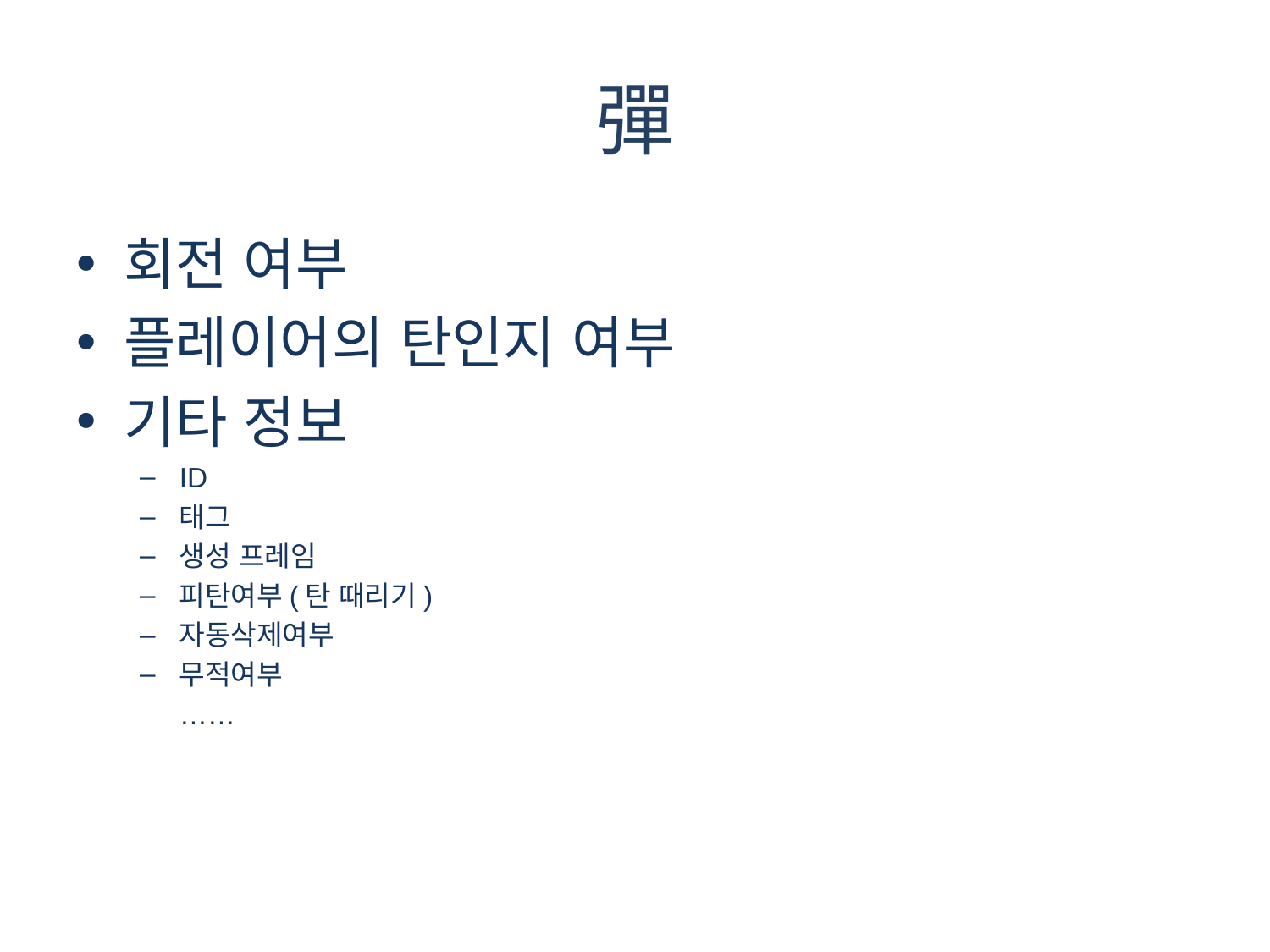

# 彈
회전 여부
플레이어의 탄인지 여부
기타 정보
ID
태그
생성 프레임
피탄여부(탄 때리기)
자동삭제여부
무적여부
	……